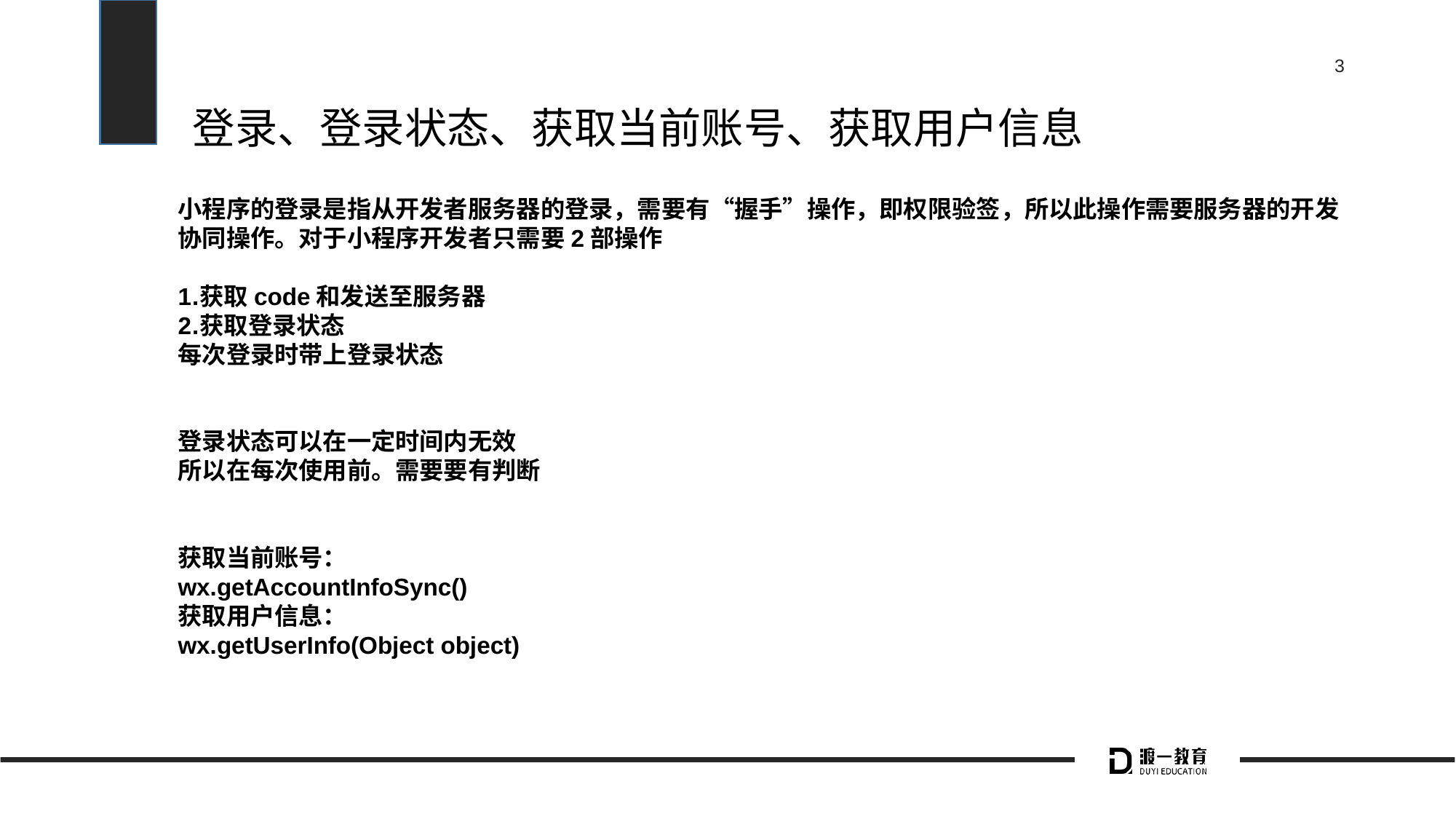

# 登录、登录状态、获取当前账号、获取用户信息

小程序的登录是指从开发者服务器的登录，需要有“握手”操作，即权限验签，所以此操作需要服务器的开发协同操作。对于小程序开发者只需要2部操作

获取code和发送至服务器
获取登录状态
每次登录时带上登录状态

登录状态可以在一定时间内无效
所以在每次使用前。需要要有判断

获取当前账号：
wx.getAccountInfoSync()
获取用户信息：
wx.getUserInfo(Object object)